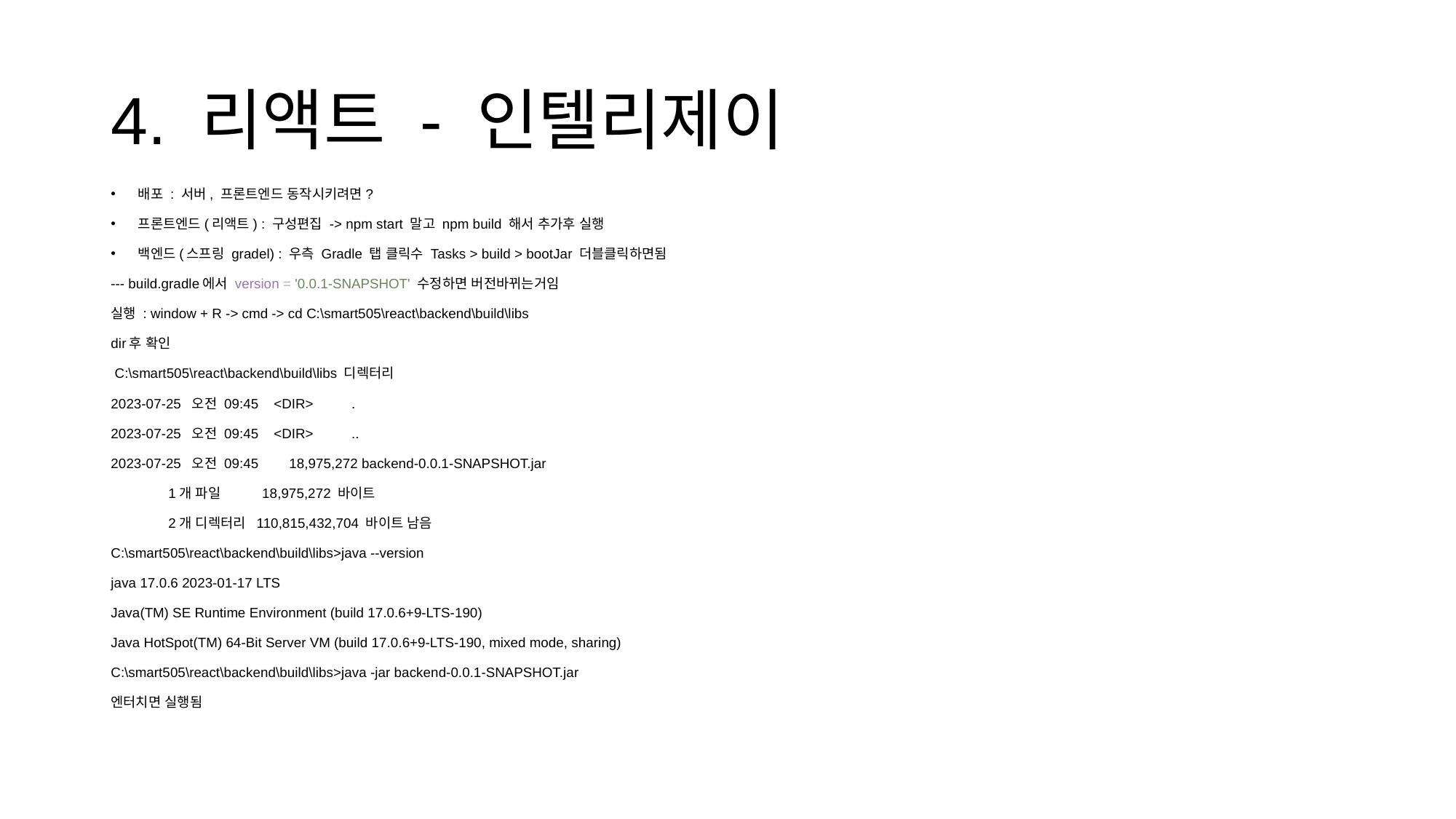

# 4. 리액트 - 인텔리제이
배포 : 서버, 프론트엔드 동작시키려면?
프론트엔드(리액트) : 구성편집 -> npm start 말고 npm build 해서 추가후 실행
백엔드(스프링 gradel) : 우측 Gradle 탭 클릭수 Tasks > build > bootJar 더블클릭하면됨
--- build.gradle에서 version = '0.0.1-SNAPSHOT' 수정하면 버전바뀌는거임
실행 : window + R -> cmd -> cd C:\smart505\react\backend\build\libs
dir후 확인
 C:\smart505\react\backend\build\libs 디렉터리
2023-07-25  오전 09:45    <DIR>          .
2023-07-25  오전 09:45    <DIR>          ..
2023-07-25  오전 09:45        18,975,272 backend-0.0.1-SNAPSHOT.jar
               1개 파일          18,975,272 바이트
               2개 디렉터리  110,815,432,704 바이트 남음
C:\smart505\react\backend\build\libs>java --version
java 17.0.6 2023-01-17 LTS
Java(TM) SE Runtime Environment (build 17.0.6+9-LTS-190)
Java HotSpot(TM) 64-Bit Server VM (build 17.0.6+9-LTS-190, mixed mode, sharing)
C:\smart505\react\backend\build\libs>java -jar backend-0.0.1-SNAPSHOT.jar
엔터치면 실행됨